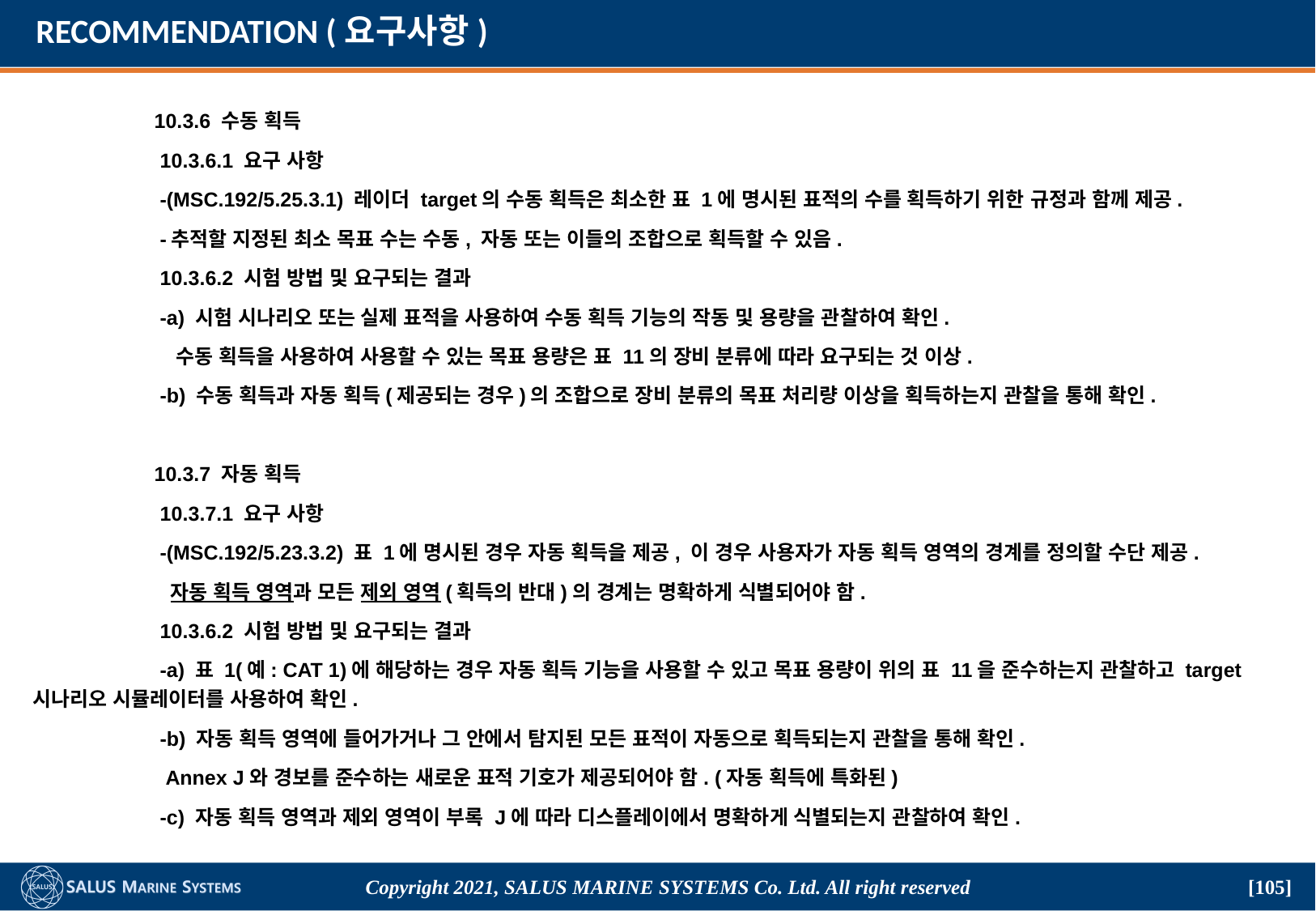

# RECOMMENDATION (요구사항)
	10.3.6 수동 획득
	 10.3.6.1 요구 사항
	 -(MSC.192/5.25.3.1) 레이더 target의 수동 획득은 최소한 표 1에 명시된 표적의 수를 획득하기 위한 규정과 함께 제공.
	 -추적할 지정된 최소 목표 수는 수동, 자동 또는 이들의 조합으로 획득할 수 있음.
	 10.3.6.2 시험 방법 및 요구되는 결과
	 -a) 시험 시나리오 또는 실제 표적을 사용하여 수동 획득 기능의 작동 및 용량을 관찰하여 확인.
	   수동 획득을 사용하여 사용할 수 있는 목표 용량은 표 11의 장비 분류에 따라 요구되는 것 이상.
	 -b) 수동 획득과 자동 획득(제공되는 경우)의 조합으로 장비 분류의 목표 처리량 이상을 획득하는지 관찰을 통해 확인.

	10.3.7 자동 획득
	 10.3.7.1 요구 사항
	 -(MSC.192/5.23.3.2) 표 1에 명시된 경우 자동 획득을 제공, 이 경우 사용자가 자동 ​​획득 영역의 경계를 정의할 수단 제공.
	  자동 획득 영역과 모든 제외 영역(획득의 반대)의 경계는 명확하게 식별되어야 함.
	 10.3.6.2 시험 방법 및 요구되는 결과
	 -a) 표 1(예: CAT 1)에 해당하는 경우 자동 획득 기능을 사용할 수 있고 목표 용량이 위의 표 11을 준수하는지 관찰하고 target 시나리오 시뮬레이터를 사용하여 확인.
	 -b) 자동 획득 영역에 들어가거나 그 안에서 탐지된 모든 표적이 자동으로 획득되는지 관찰을 통해 확인.
	  Annex J와 경보를 준수하는 새로운 표적 기호가 제공되어야 함. (자동 획득에 특화된)
	 -c) 자동 획득 영역과 제외 영역이 부록 J에 따라 디스플레이에서 명확하게 식별되는지 관찰하여 확인.
Copyright 2021, SALUS Marine Systems Co. Ltd. All right reserved
[105]